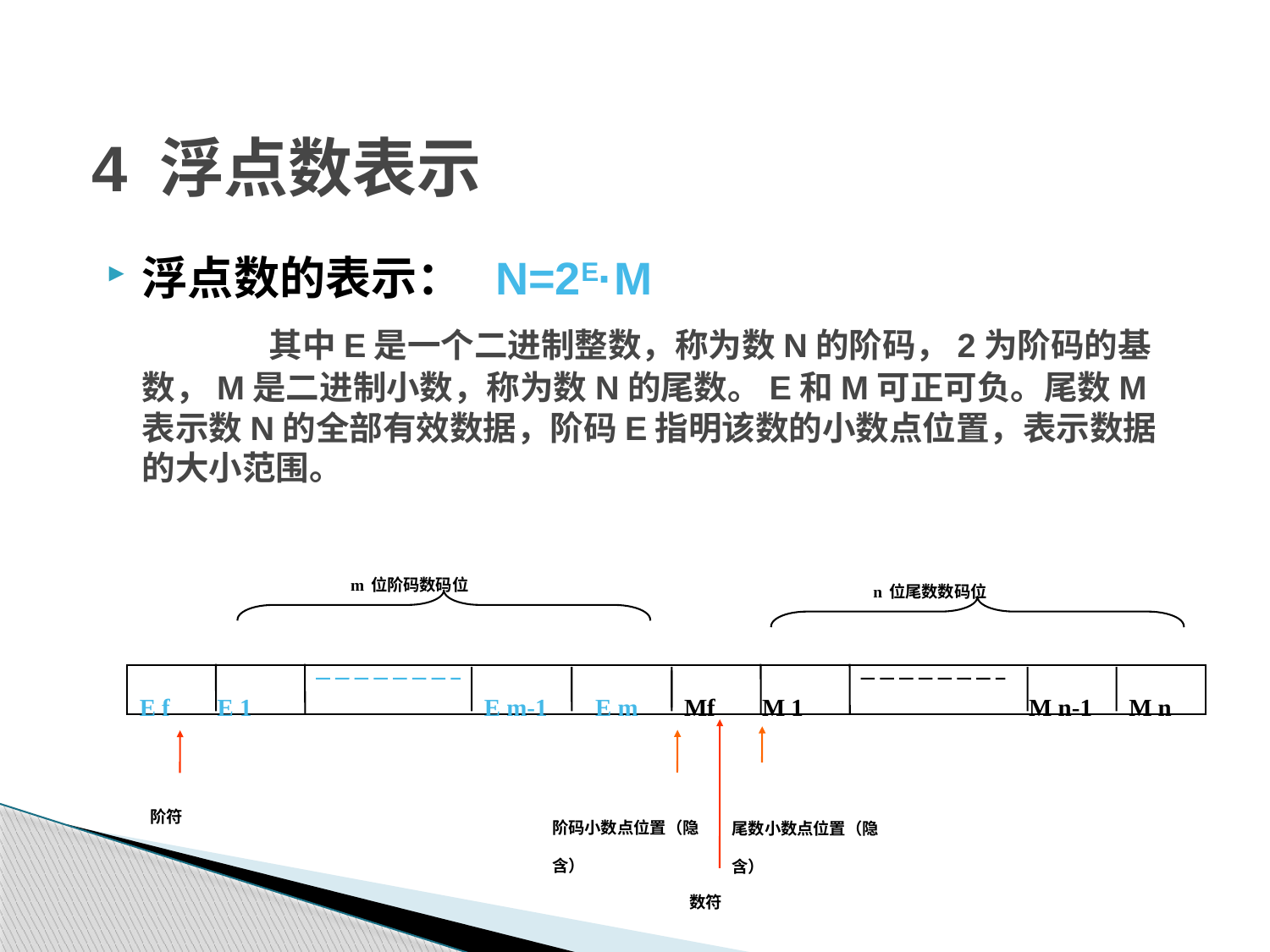

# 4 浮点数表示
浮点数的表示：  N=2E·M
		其中E是一个二进制整数，称为数N的阶码，2为阶码的基数，M是二进制小数，称为数N的尾数。E和M可正可负。尾数M表示数N的全部有效数据，阶码E指明该数的小数点位置，表示数据的大小范围。

m位阶码数码位
n位尾数数码位
E f
E 1
E m-1
E m
Mf
M 1
M n-1
M n

阶符
阶码小数点位置（隐含）
尾数小数点位置（隐含）
数符